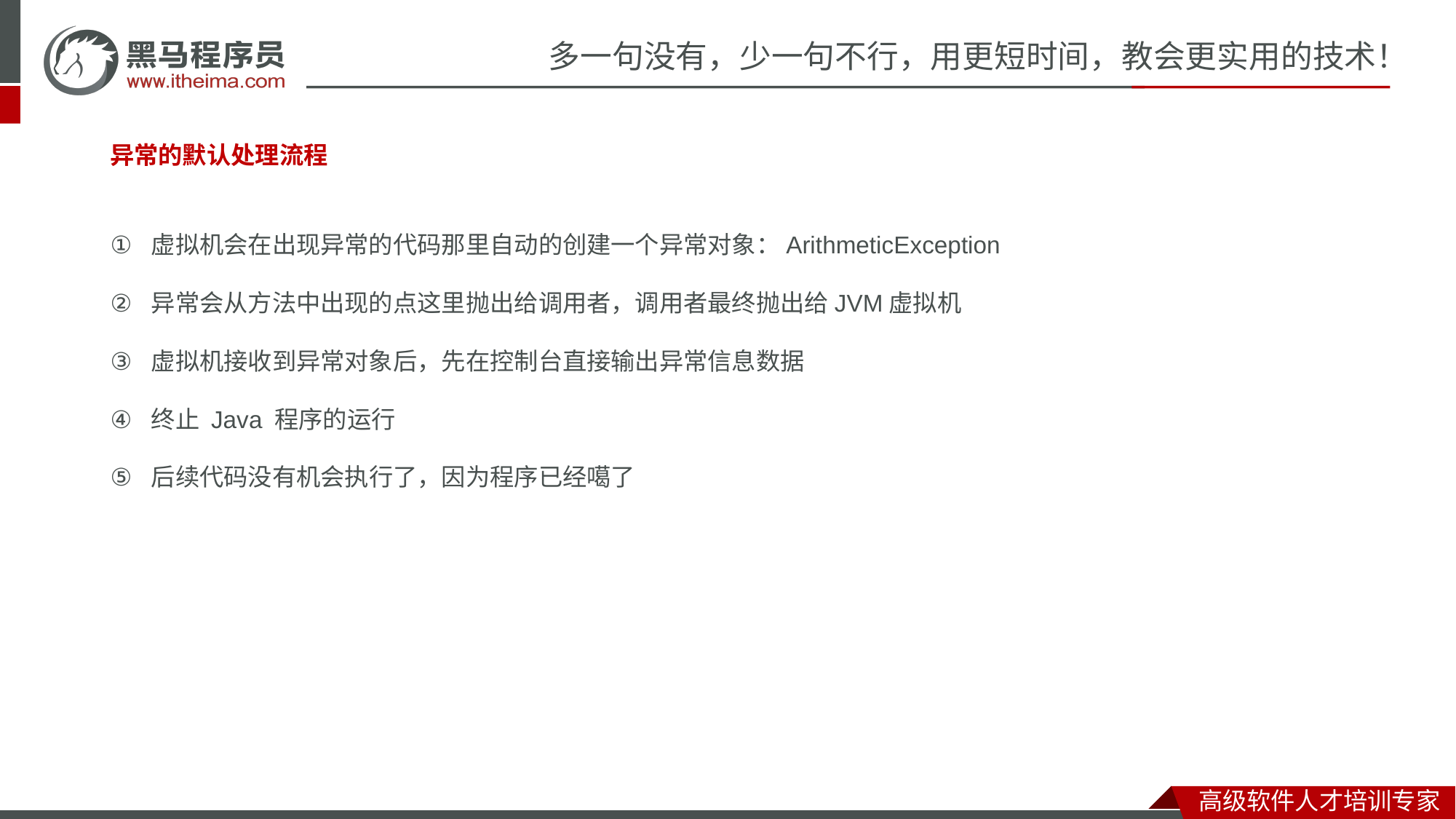

异常的默认处理流程
虚拟机会在出现异常的代码那里自动的创建一个异常对象：ArithmeticException
异常会从方法中出现的点这里抛出给调用者，调用者最终抛出给JVM虚拟机
虚拟机接收到异常对象后，先在控制台直接输出异常信息数据
终止 Java 程序的运行
后续代码没有机会执行了，因为程序已经噶了